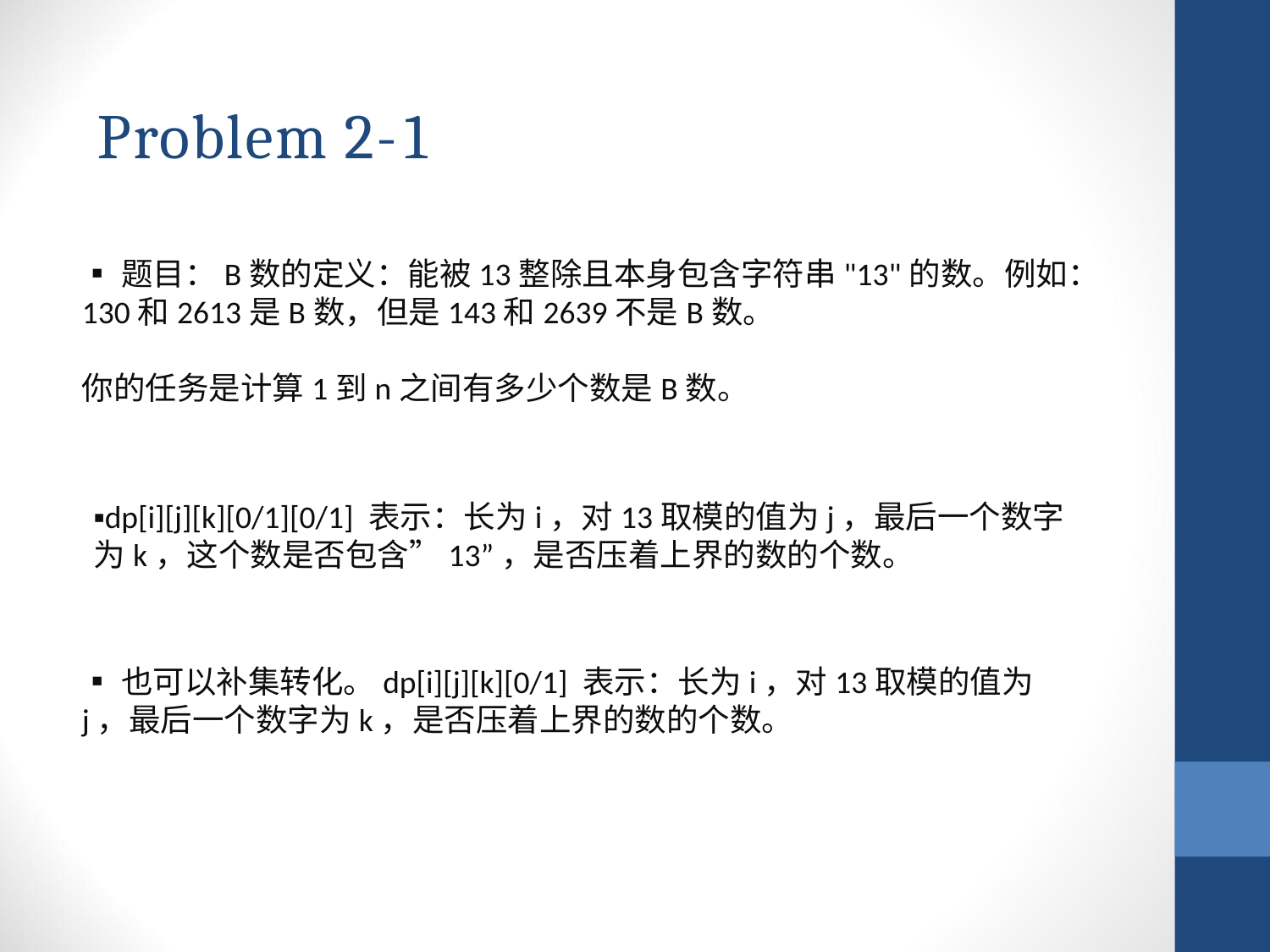

Problem 2-1
▪题目：B数的定义：能被13整除且本身包含字符串"13"的数。例如：130和2613是B数，但是143和2639不是B数。

你的任务是计算1到n之间有多少个数是B数。
▪dp[i][j][k][0/1][0/1] 表示：长为i，对13取模的值为j，最后一个数字为k，这个数是否包含”13”，是否压着上界的数的个数。
▪也可以补集转化。dp[i][j][k][0/1] 表示：长为i，对13取模的值为j，最后一个数字为k，是否压着上界的数的个数。